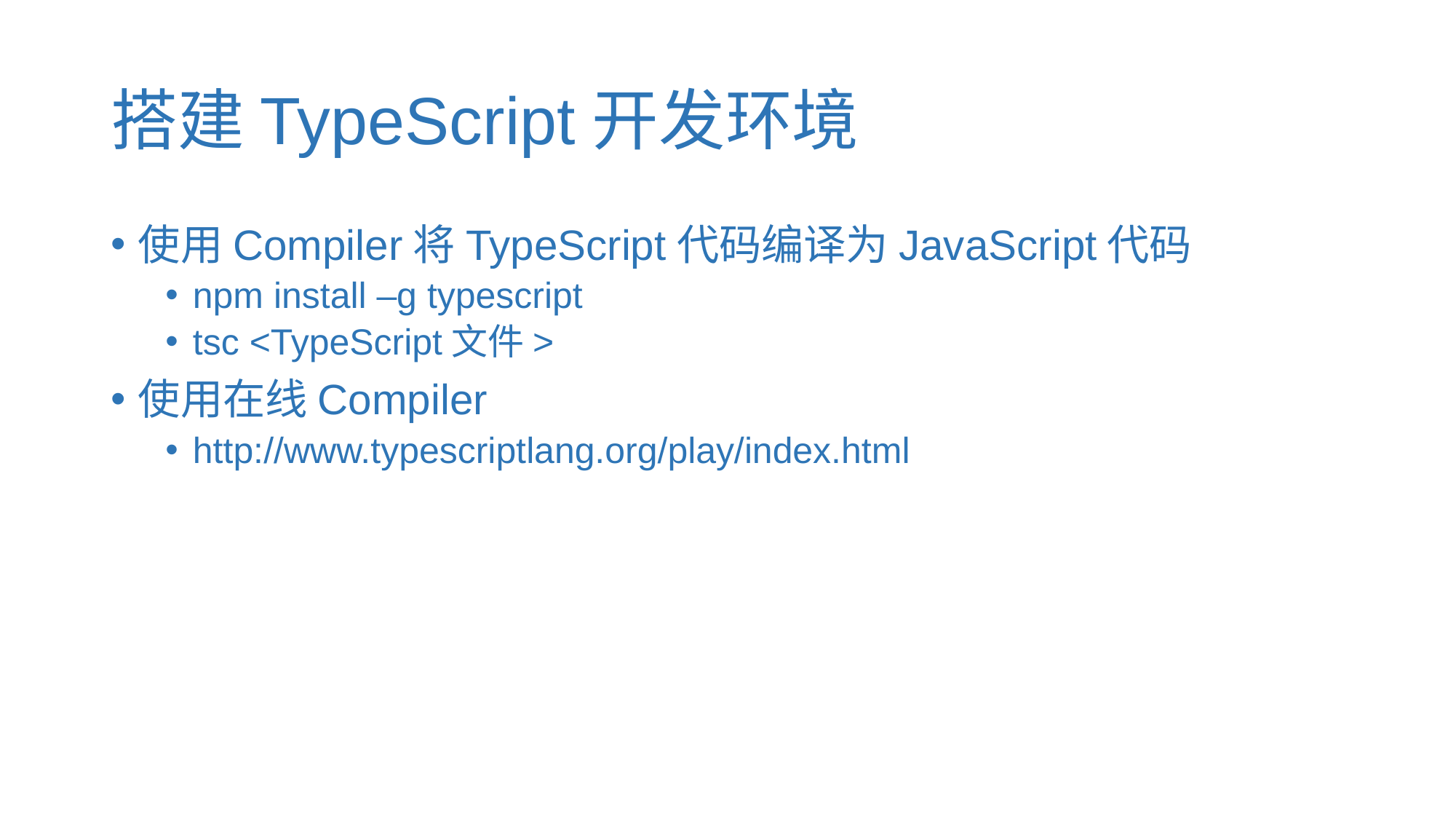

# 搭建TypeScript开发环境
使用Compiler将TypeScript代码编译为JavaScript代码
npm install –g typescript
tsc <TypeScript文件>
使用在线Compiler
http://www.typescriptlang.org/play/index.html